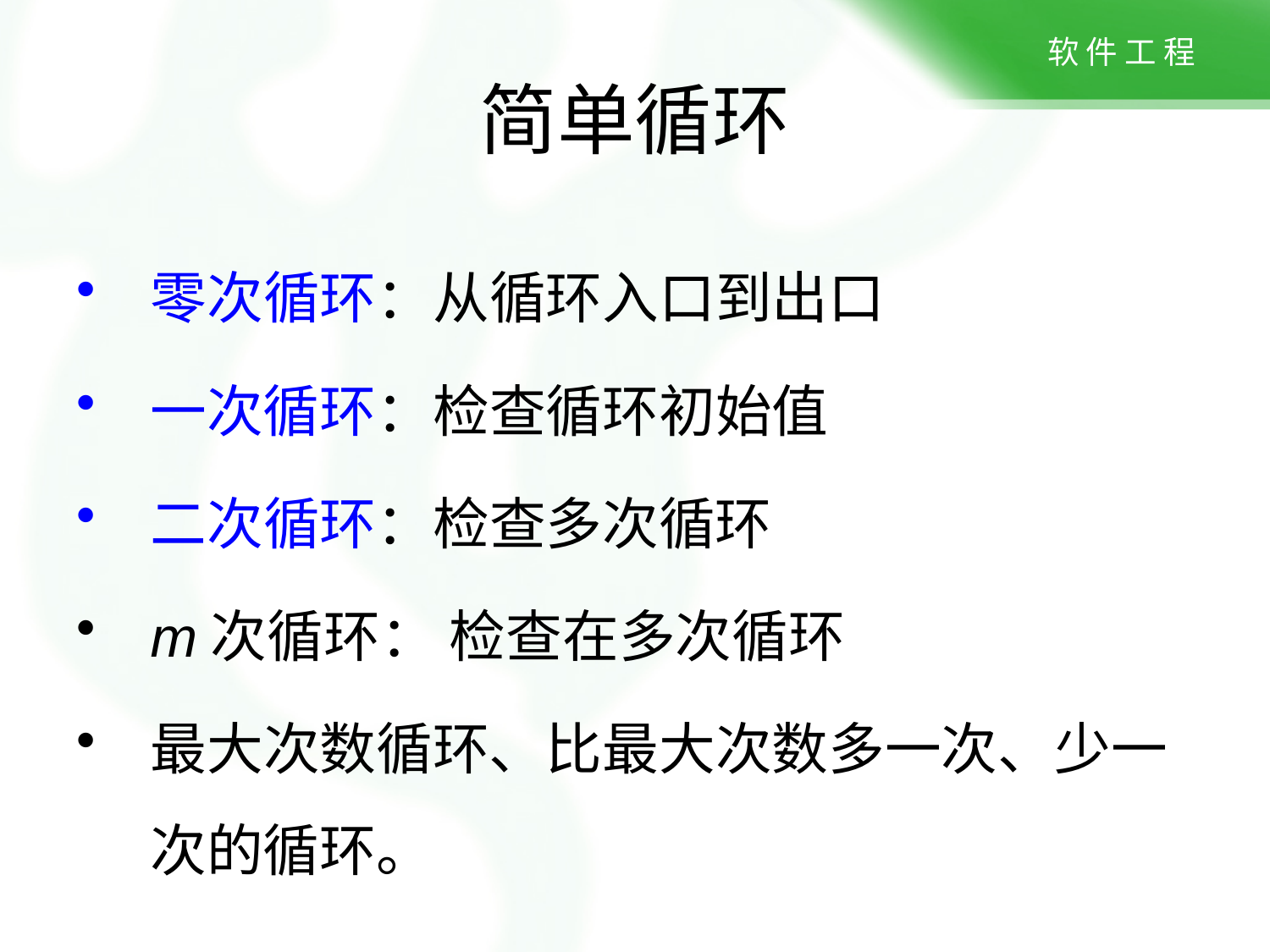

简单循环
零次循环：从循环入口到出口
一次循环：检查循环初始值
二次循环：检查多次循环
m次循环： 检查在多次循环
最大次数循环、比最大次数多一次、少一次的循环。